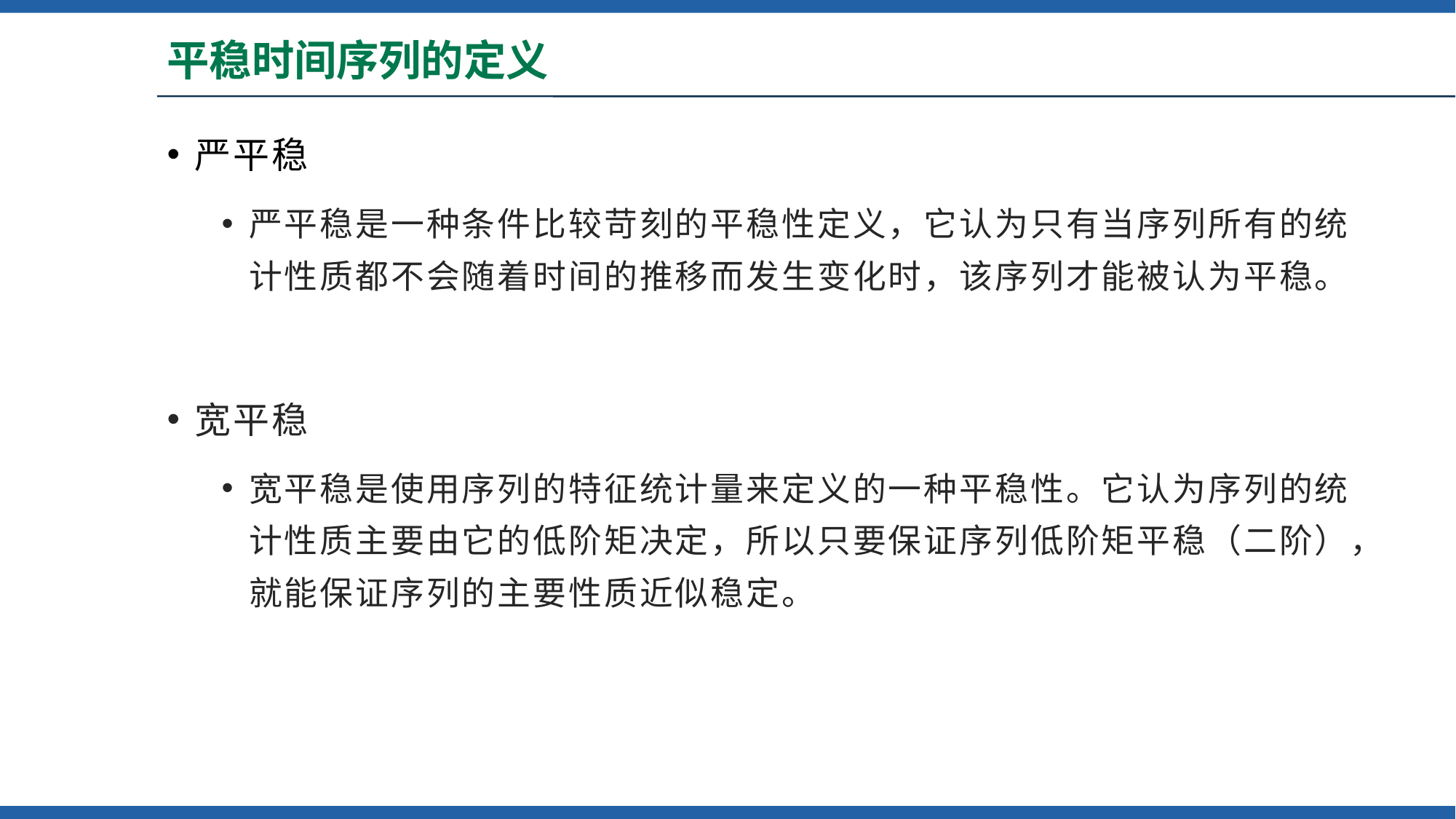

# 平稳时间序列的定义
严平稳
严平稳是一种条件比较苛刻的平稳性定义，它认为只有当序列所有的统计性质都不会随着时间的推移而发生变化时，该序列才能被认为平稳。

宽平稳
宽平稳是使用序列的特征统计量来定义的一种平稳性。它认为序列的统计性质主要由它的低阶矩决定，所以只要保证序列低阶矩平稳（二阶），就能保证序列的主要性质近似稳定。